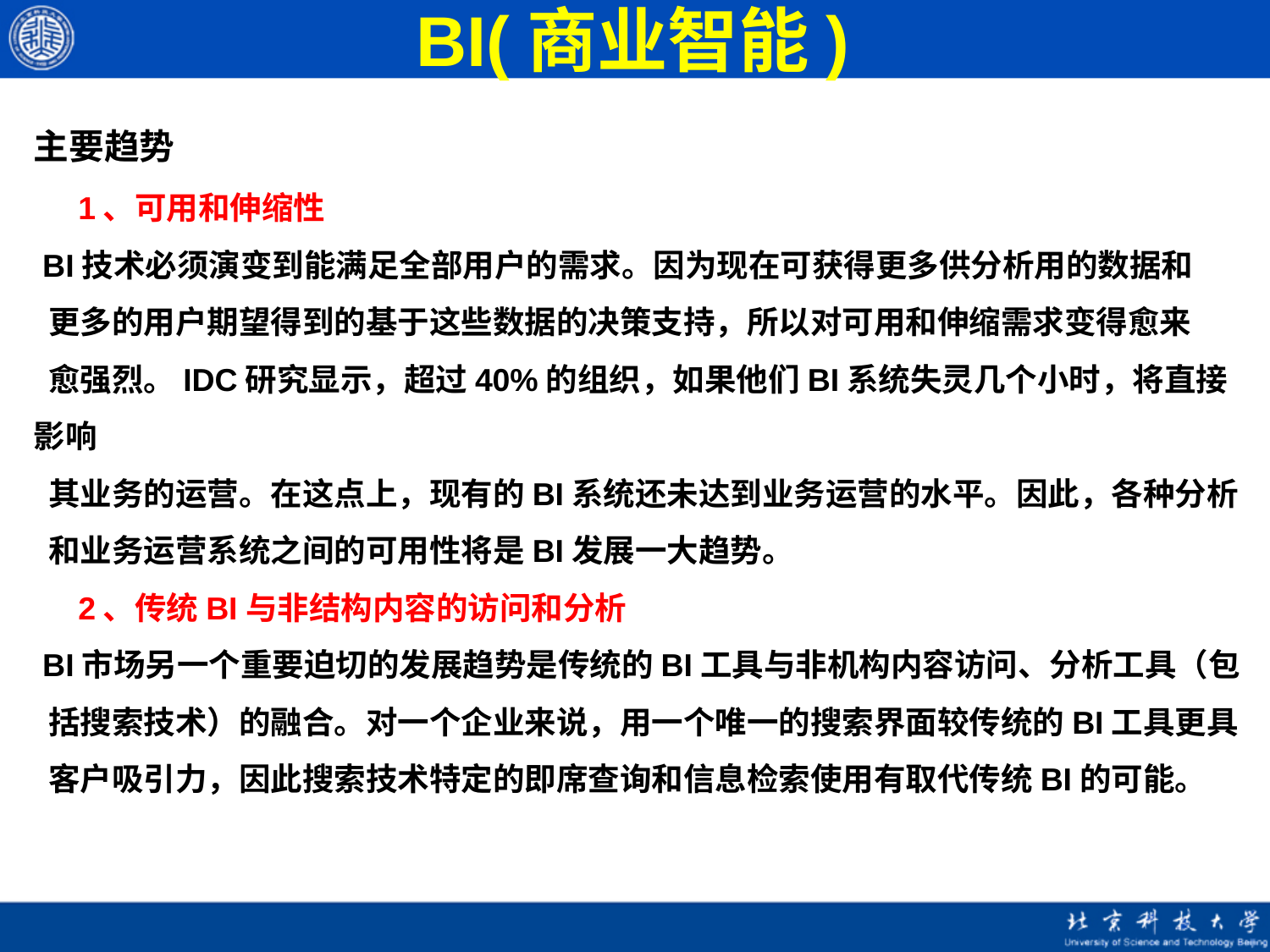

# BI(商业智能)
主要趋势
     1、可用和伸缩性
 BI技术必须演变到能满足全部用户的需求。因为现在可获得更多供分析用的数据和
 更多的用户期望得到的基于这些数据的决策支持，所以对可用和伸缩需求变得愈来
 愈强烈。IDC研究显示，超过40%的组织，如果他们BI系统失灵几个小时，将直接影响
 其业务的运营。在这点上，现有的BI系统还未达到业务运营的水平。因此，各种分析
 和业务运营系统之间的可用性将是BI发展一大趋势。
     2、传统BI与非结构内容的访问和分析
 BI市场另一个重要迫切的发展趋势是传统的BI工具与非机构内容访问、分析工具（包
 括搜索技术）的融合。对一个企业来说，用一个唯一的搜索界面较传统的BI工具更具
 客户吸引力，因此搜索技术特定的即席查询和信息检索使用有取代传统BI的可能。